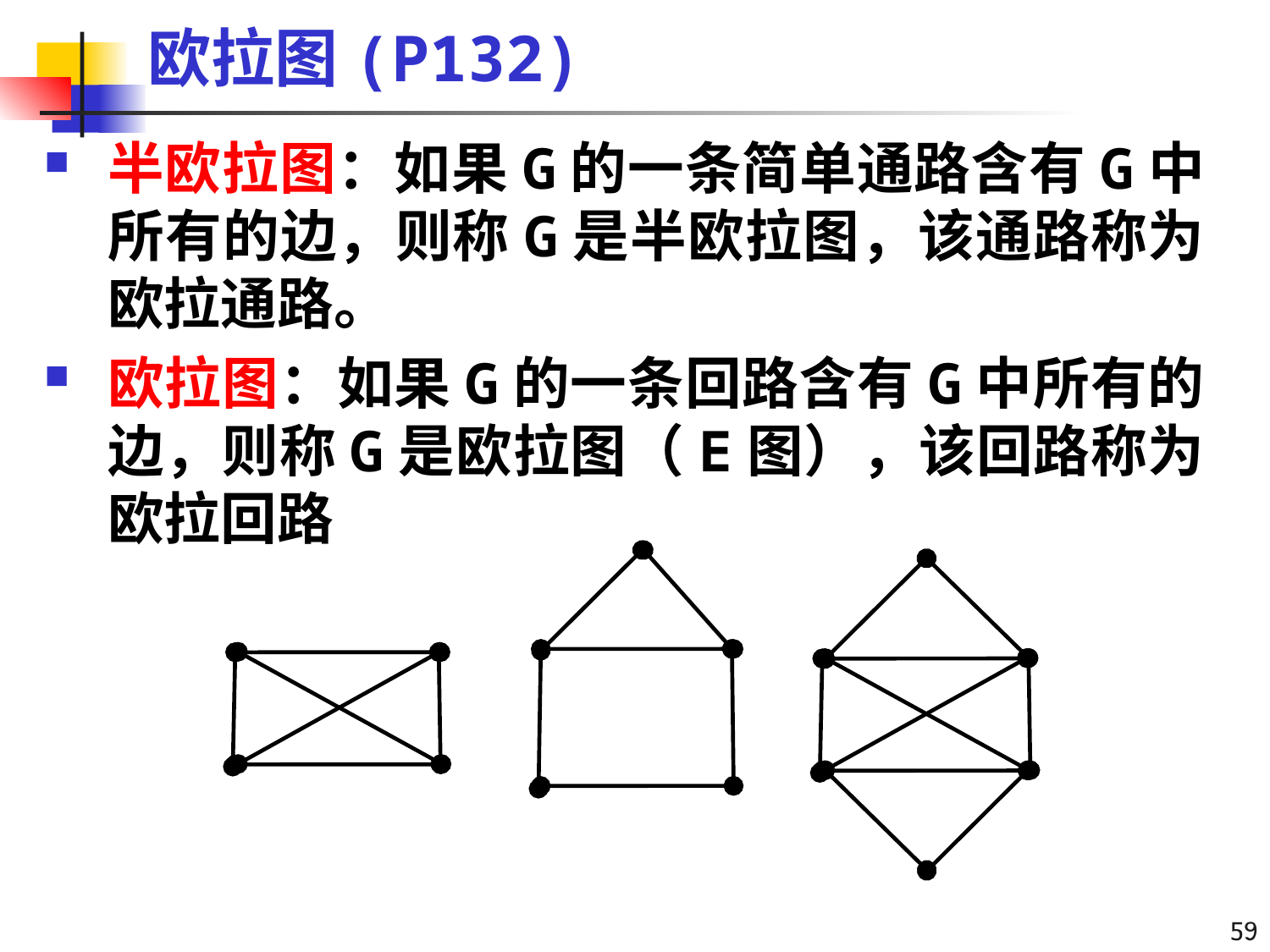

# 欧拉图(P132)
半欧拉图：如果G的一条简单通路含有G中所有的边，则称G是半欧拉图，该通路称为欧拉通路。
欧拉图：如果G的一条回路含有G中所有的边，则称G是欧拉图（E图），该回路称为欧拉回路

59